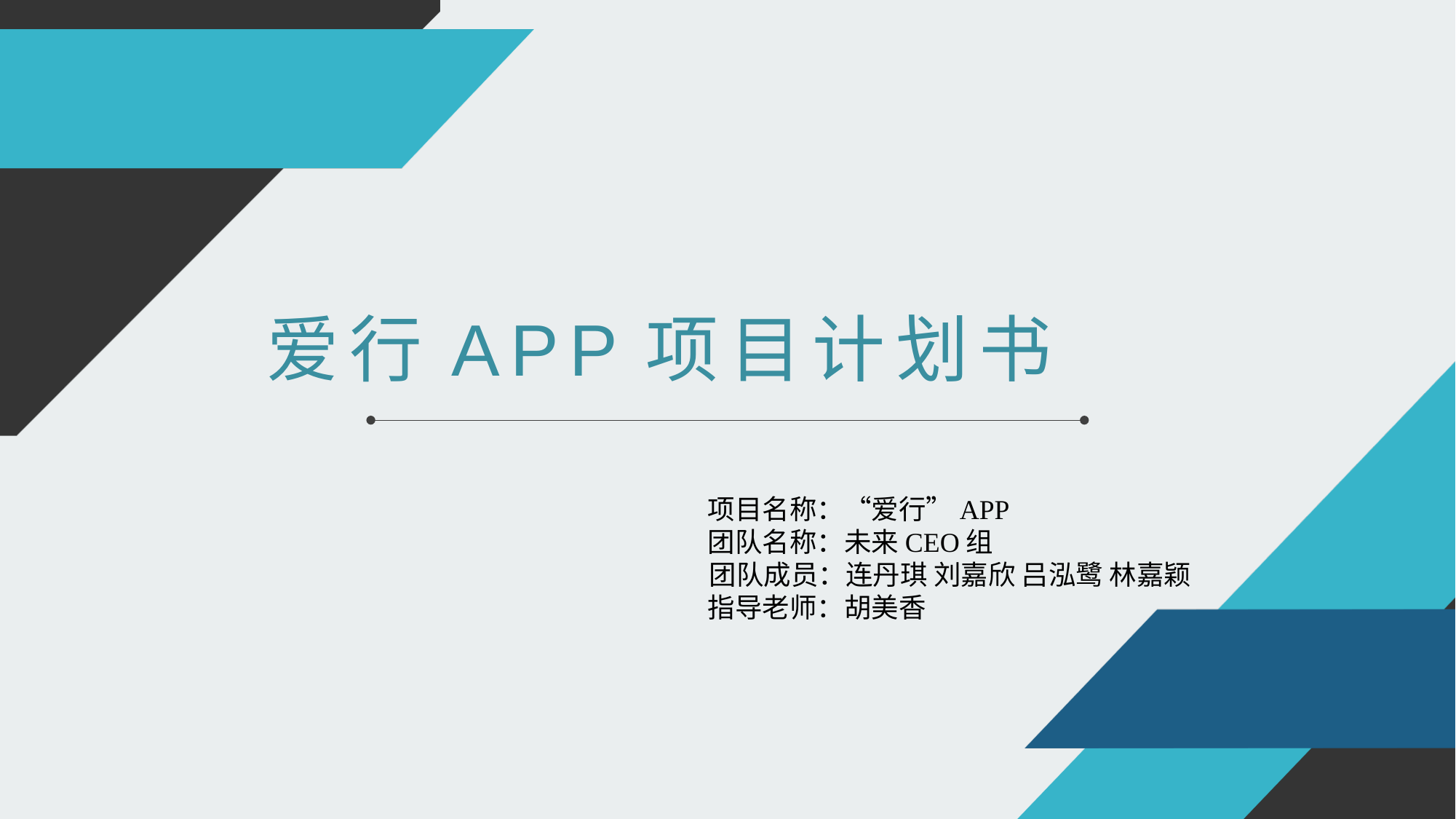

# 爱行APP项目计划书
项目名称：“爱行”APP
团队名称：未来CEO组
团队成员：连丹琪 刘嘉欣 吕泓鹭 林嘉颖
指导老师：胡美香